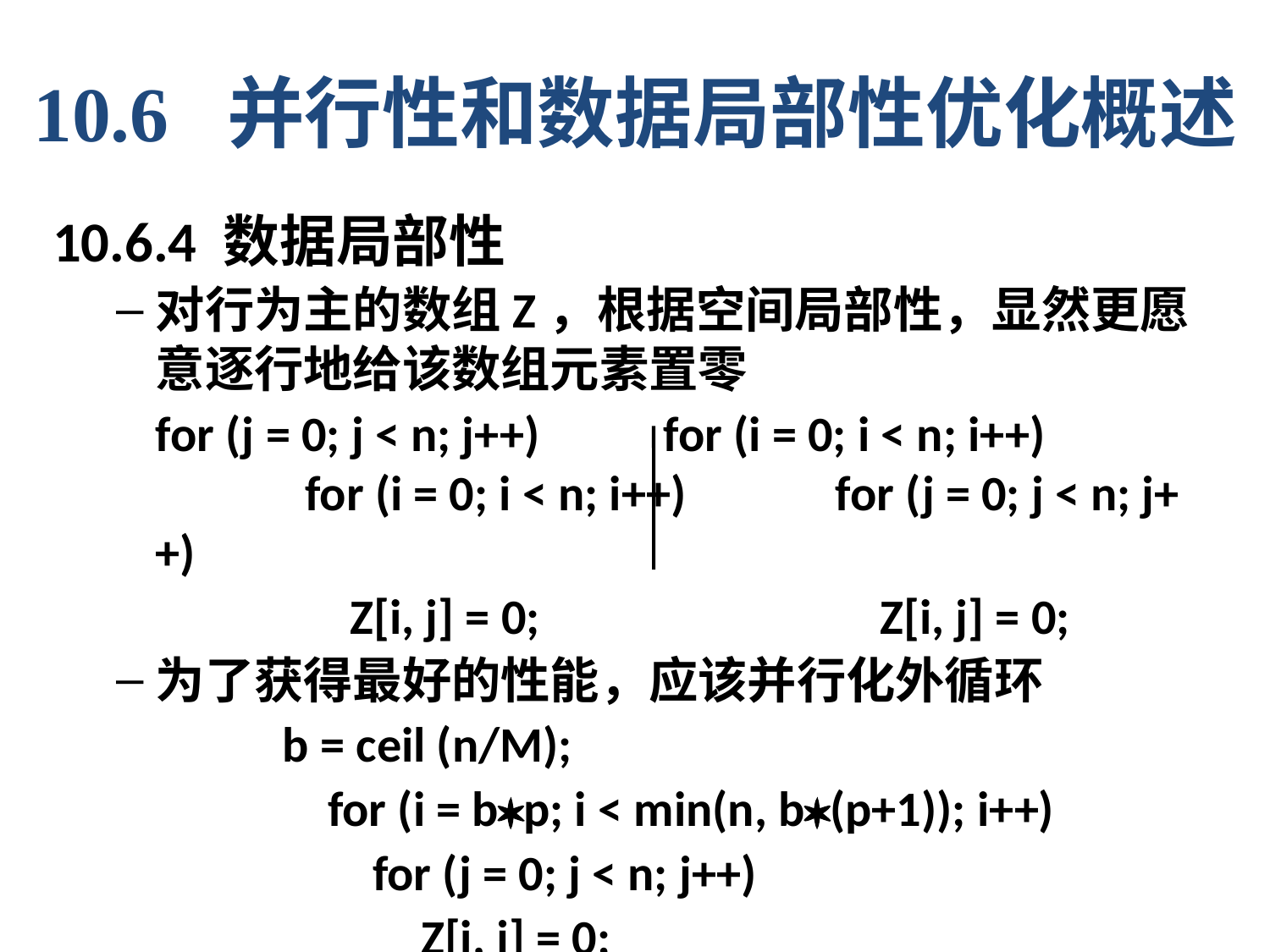

10.6  并行性和数据局部性优化概述
10.6.4 数据局部性
对行为主的数组Z，根据空间局部性，显然更愿意逐行地给该数组元素置零
	for (j = 0; j < n; j++)	for (i = 0; i < n; i++)		  for (i = 0; i < n; i++)	    for (j = 0; j < n; j++)
		      Z[i, j] = 0;		        Z[i, j] = 0;
为了获得最好的性能，应该并行化外循环
 		b = ceil (n/M);
		    for (i = b∗p; i < min(n, b∗(p+1)); i++)
		        for (j = 0; j < n; j++)
			 Z[i, j] = 0;